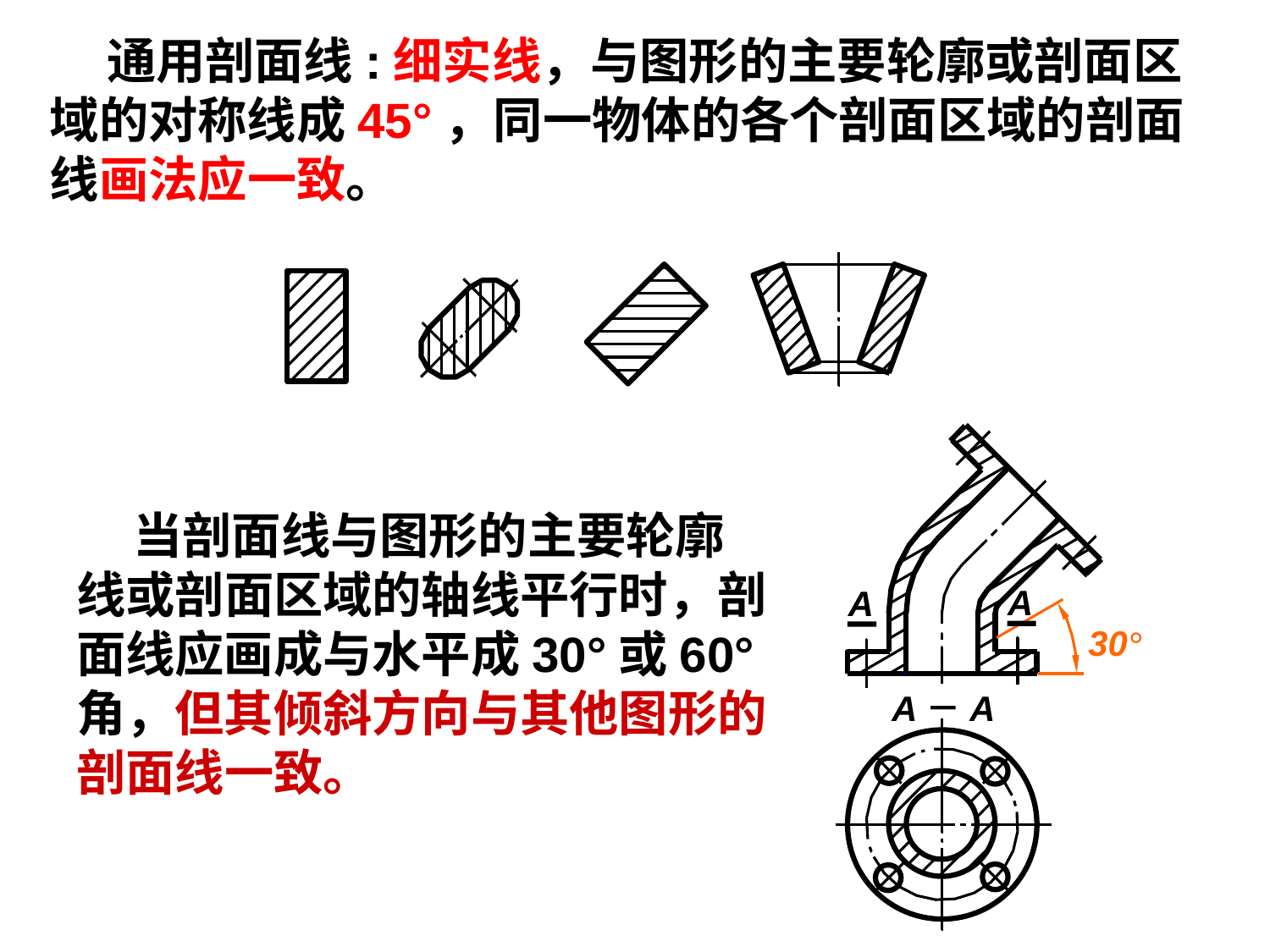

通用剖面线:细实线，与图形的主要轮廓或剖面区域的对称线成45°，同一物体的各个剖面区域的剖面线画法应一致。

A
A

30°

A－A

    当剖面线与图形的主要轮廓线或剖面区域的轴线平行时，剖面线应画成与水平成30°或60°角，但其倾斜方向与其他图形的剖面线一致。